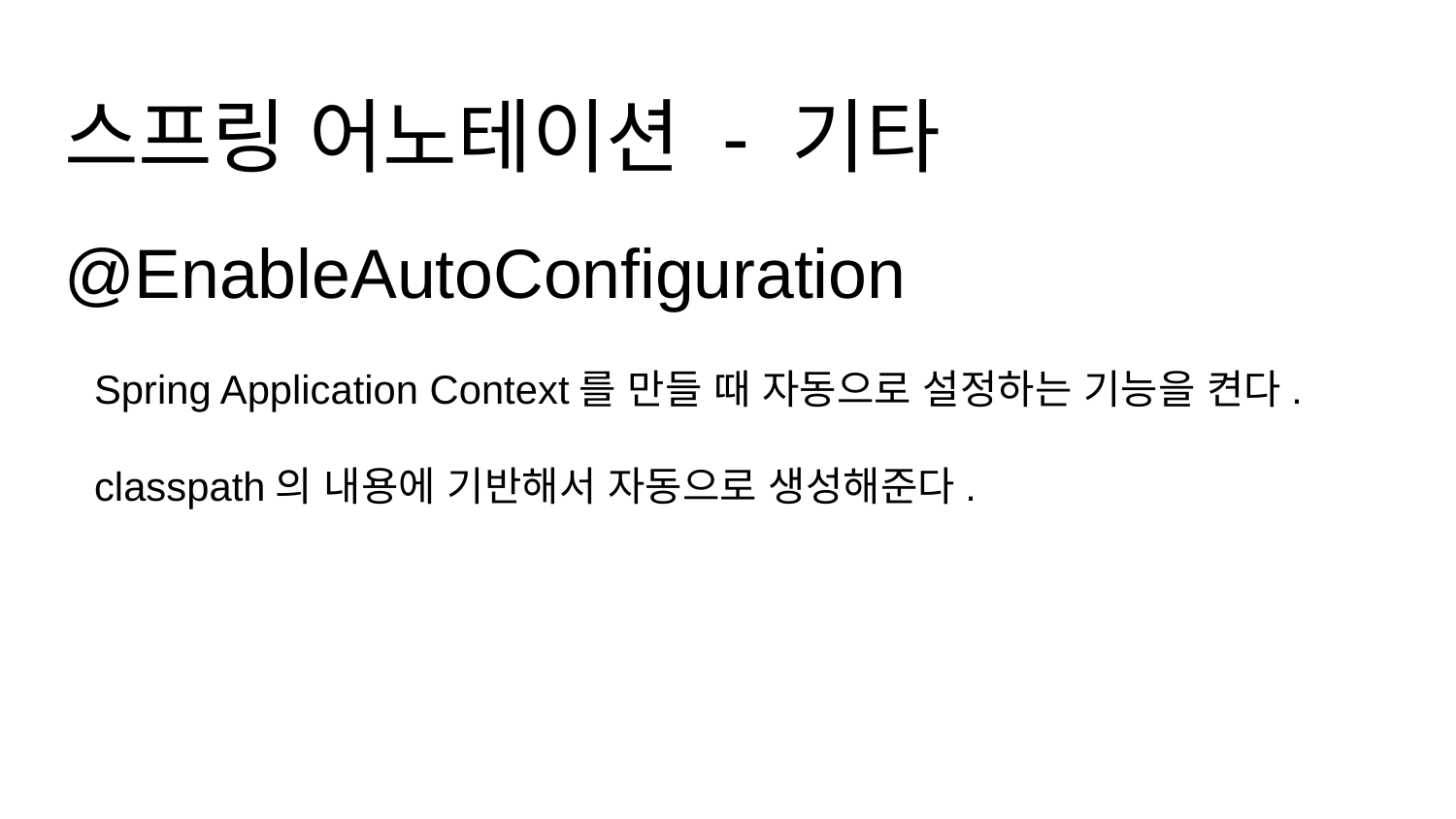

# 스프링 어노테이션 - 기타
@EnableAutoConfiguration
Spring Application Context를 만들 때 자동으로 설정하는 기능을 켠다.

classpath의 내용에 기반해서 자동으로 생성해준다.